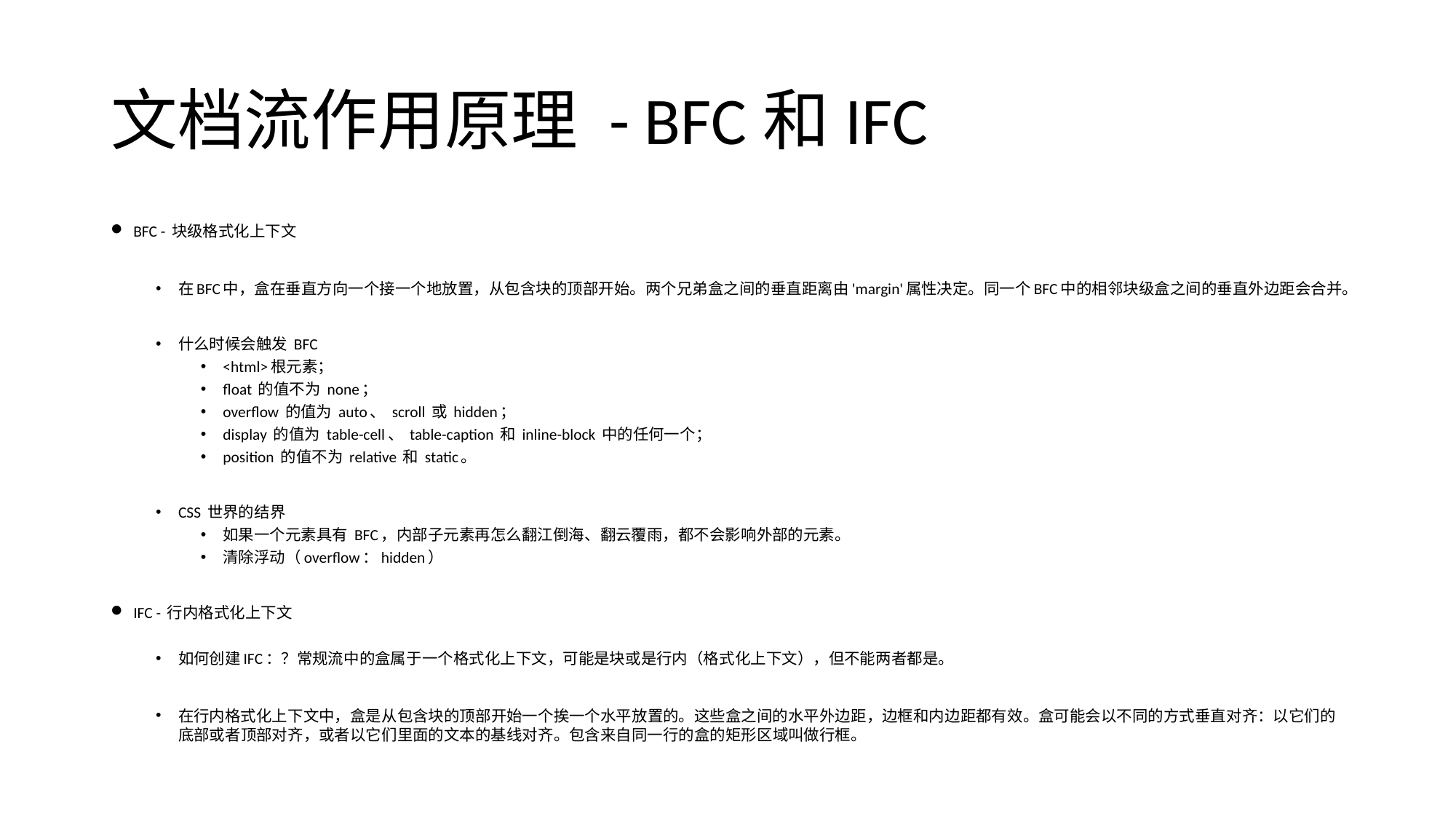

# 文档流作用原理 - BFC和IFC
BFC - 块级格式化上下文

在BFC中，盒在垂直方向一个接一个地放置，从包含块的顶部开始。两个兄弟盒之间的垂直距离由'margin'属性决定。同一个BFC中的相邻块级盒之间的垂直外边距会合并。

什么时候会触发 BFC
<html>根元素；
float 的值不为 none；
overflow 的值为 auto、 scroll 或 hidden；
display 的值为 table-cell、 table-caption 和 inline-block 中的任何一个；
position 的值不为 relative 和 static。

CSS 世界的结界
如果一个元素具有 BFC，内部子元素再怎么翻江倒海、翻云覆雨，都不会影响外部的元素。
清除浮动（overflow：hidden）

IFC - 行内格式化上下文

如何创建IFC：？常规流中的盒属于一个格式化上下文，可能是块或是行内（格式化上下文），但不能两者都是。

在行内格式化上下文中，盒是从包含块的顶部开始一个挨一个水平放置的。这些盒之间的水平外边距，边框和内边距都有效。盒可能会以不同的方式垂直对齐：以它们的底部或者顶部对齐，或者以它们里面的文本的基线对齐。包含来自同一行的盒的矩形区域叫做行框。